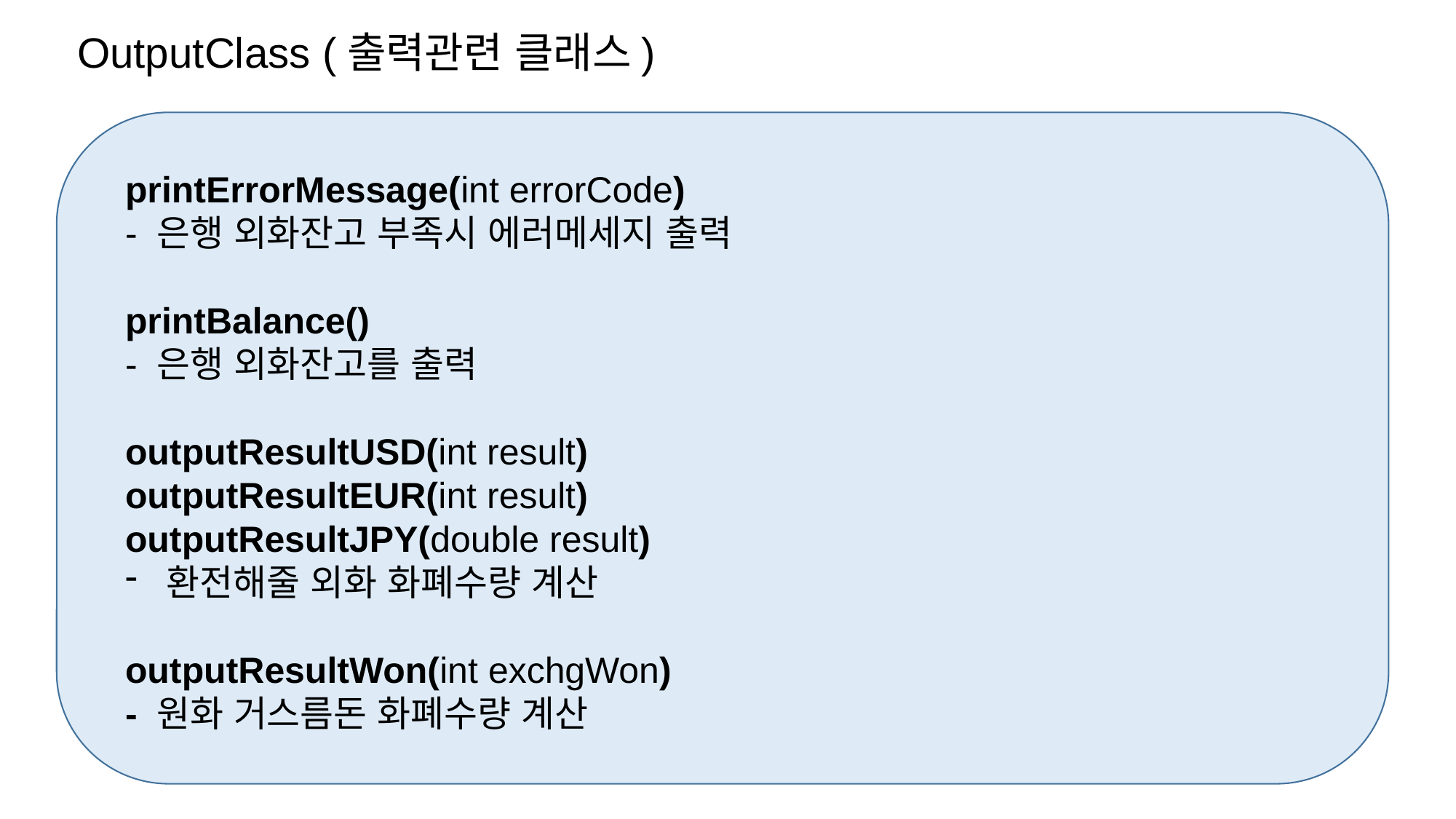

OutputClass (출력관련 클래스)

printErrorMessage(int errorCode)
- 은행 외화잔고 부족시 에러메세지 출력

printBalance()
- 은행 외화잔고를 출력

outputResultUSD(int result)
outputResultEUR(int result)
outputResultJPY(double result)
환전해줄 외화 화폐수량 계산

outputResultWon(int exchgWon)
- 원화 거스름돈 화폐수량 계산